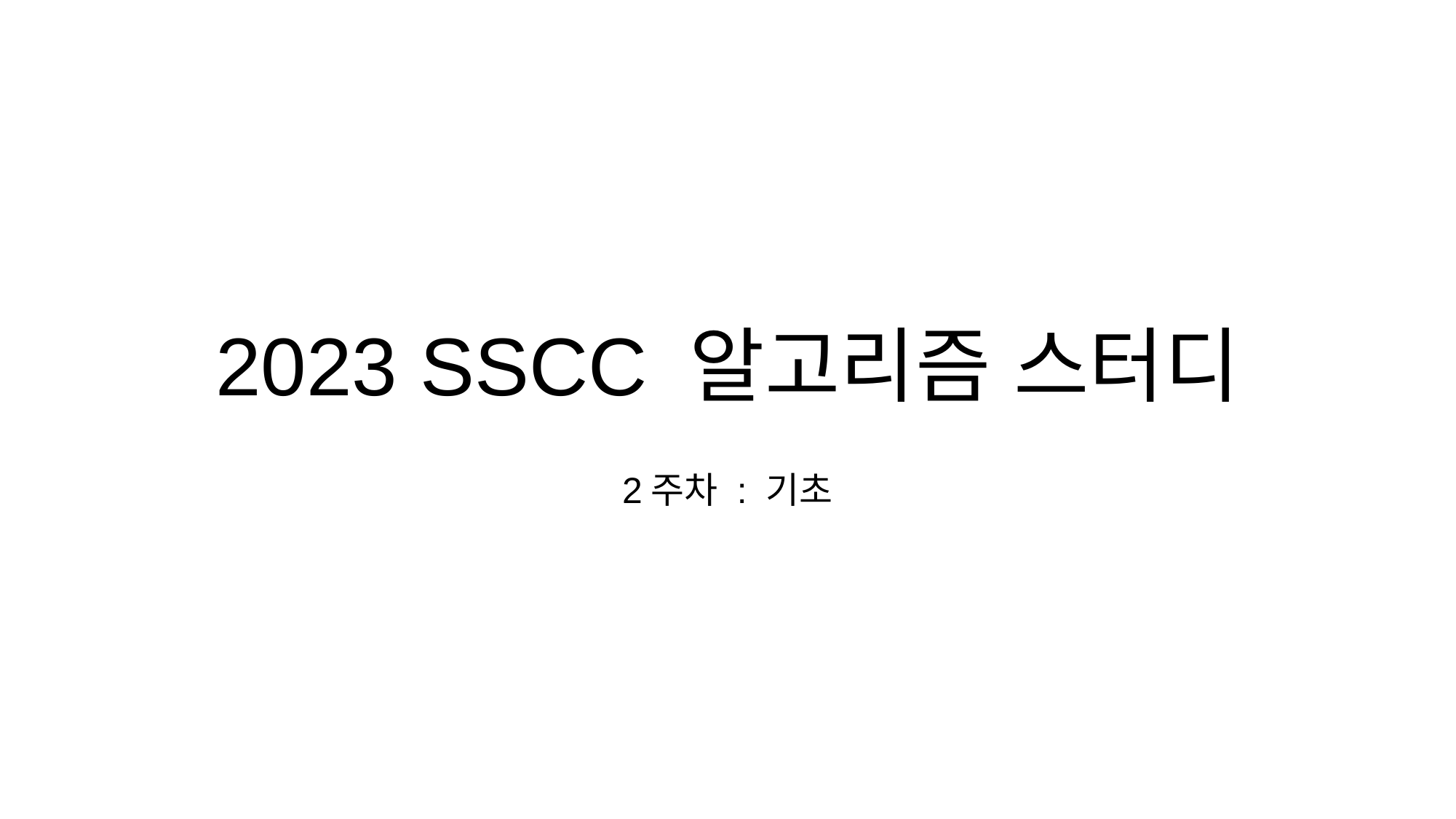

# 2023 SSCC 알고리즘 스터디
2주차 : 기초